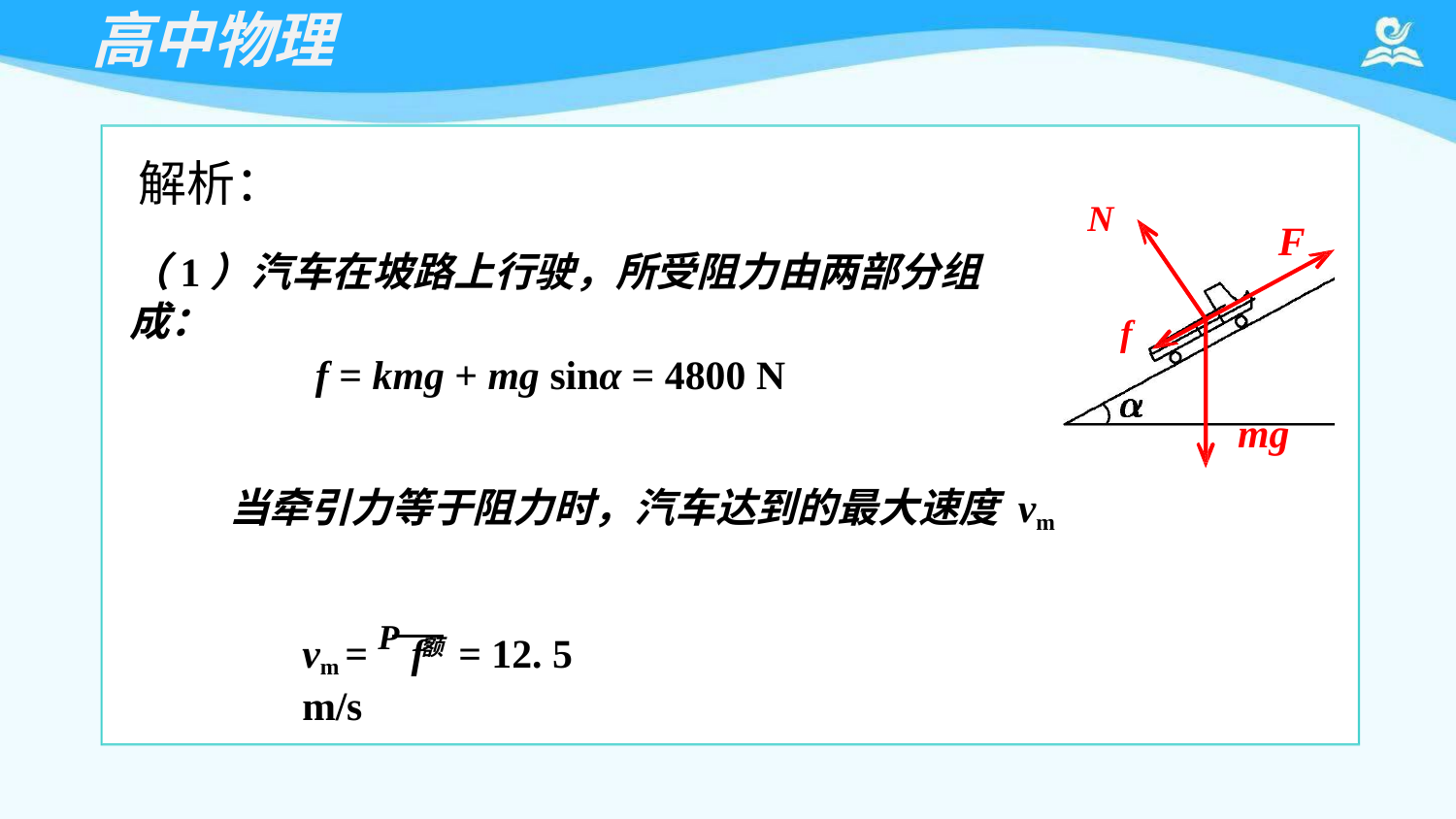

# 高中物理

解析：
（1）汽车在坡路上行驶，所受阻力由两部分组成：
N
F

f

f = kmg + mg sinα = 4800 N
mg
当牵引力等于阻力时，汽车达到的最大速度 vm
vm = P 额 = 12. 5 m/s
f